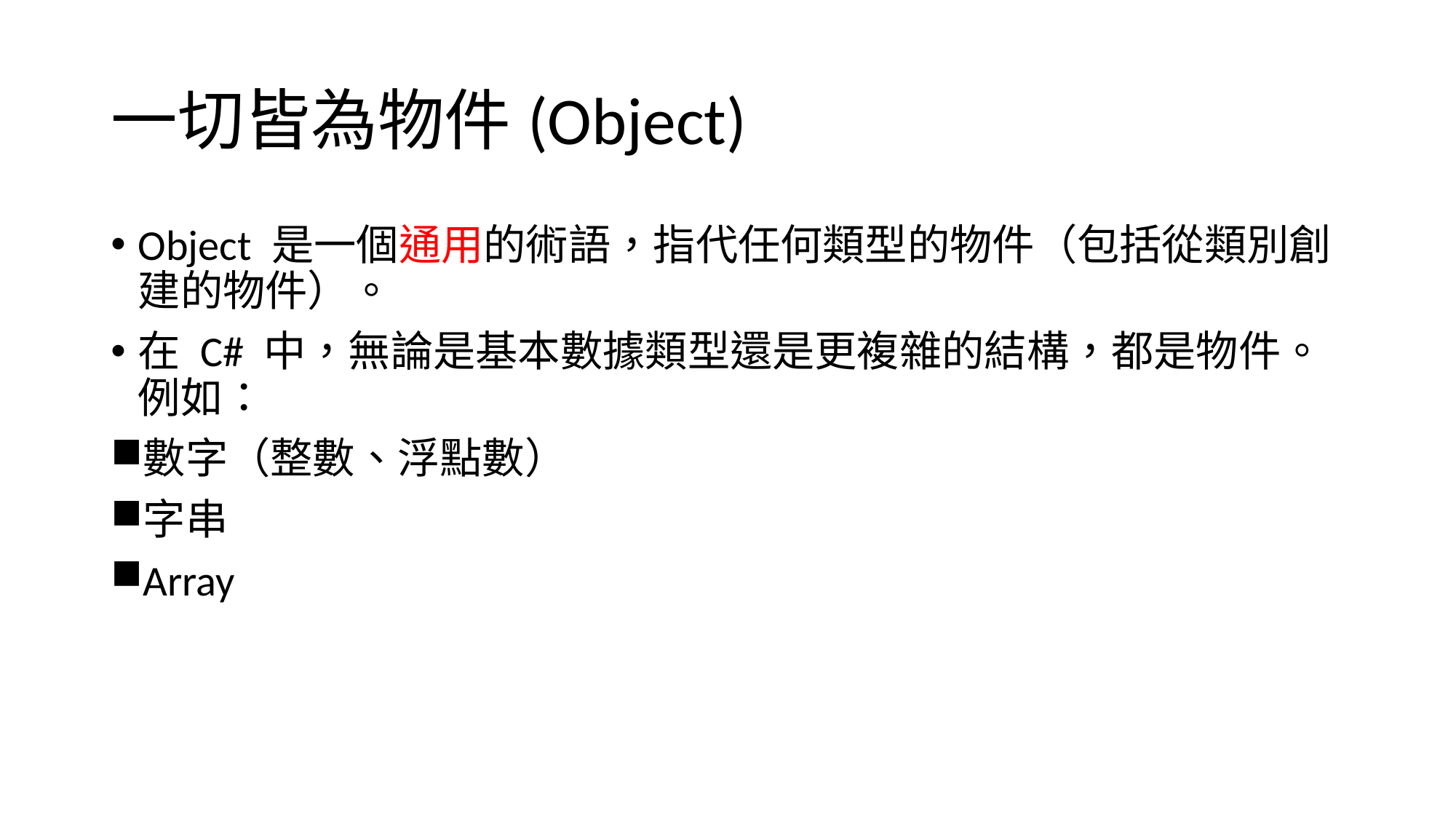

# 一切皆為物件(Object)
Object 是一個通用的術語，指代任何類型的物件（包括從類別創建的物件）。
在 C# 中，無論是基本數據類型還是更複雜的結構，都是物件。例如：
數字（整數、浮點數）
字串
Array